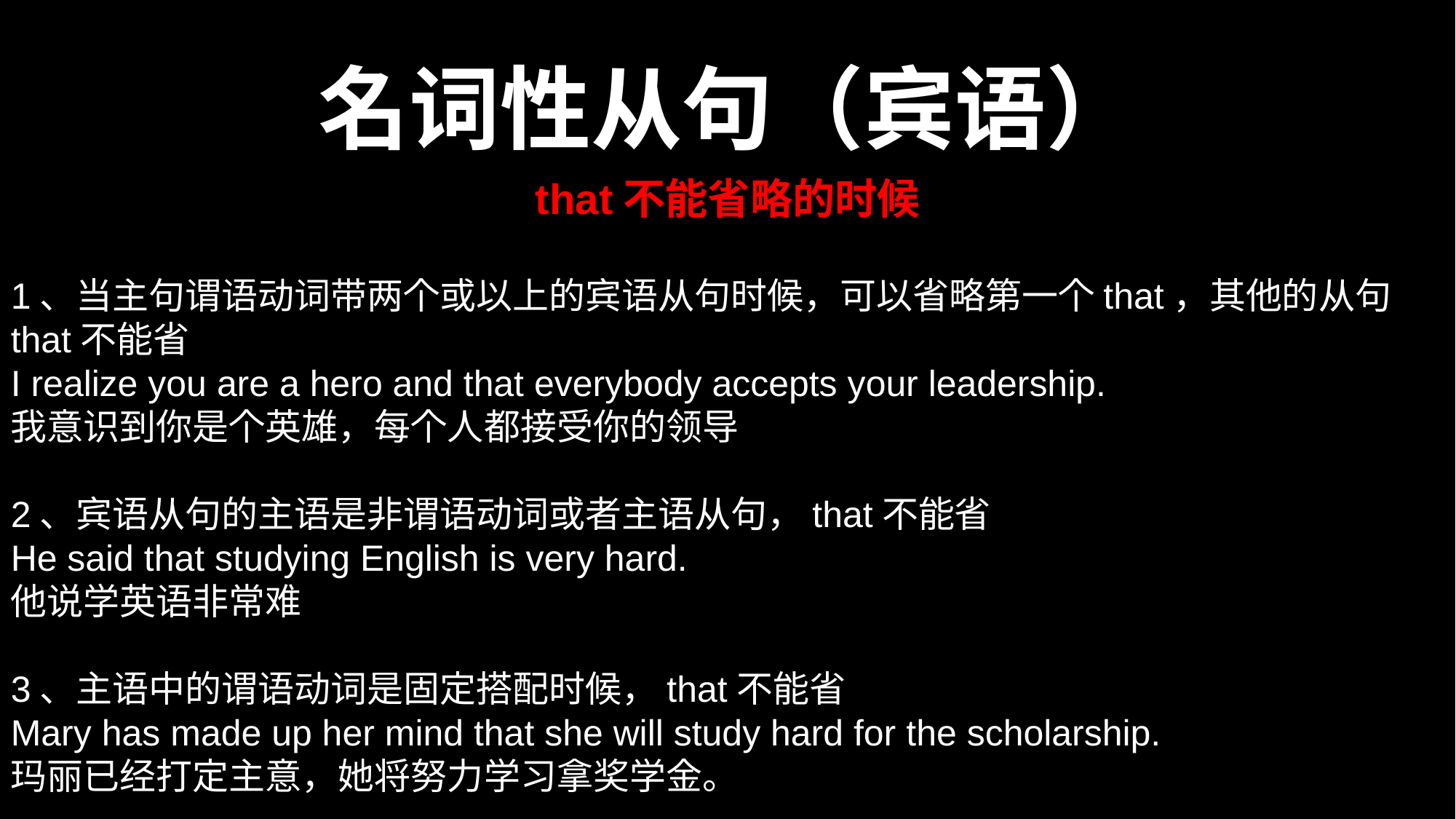

名词性从句（宾语）
that不能省略的时候
1、当主句谓语动词带两个或以上的宾语从句时候，可以省略第一个that，其他的从句that不能省
I realize you are a hero and that everybody accepts your leadership.
我意识到你是个英雄，每个人都接受你的领导

2、宾语从句的主语是非谓语动词或者主语从句，that不能省
He said that studying English is very hard.
他说学英语非常难

3、主语中的谓语动词是固定搭配时候，that不能省
Mary has made up her mind that she will study hard for the scholarship.
玛丽已经打定主意，她将努力学习拿奖学金。